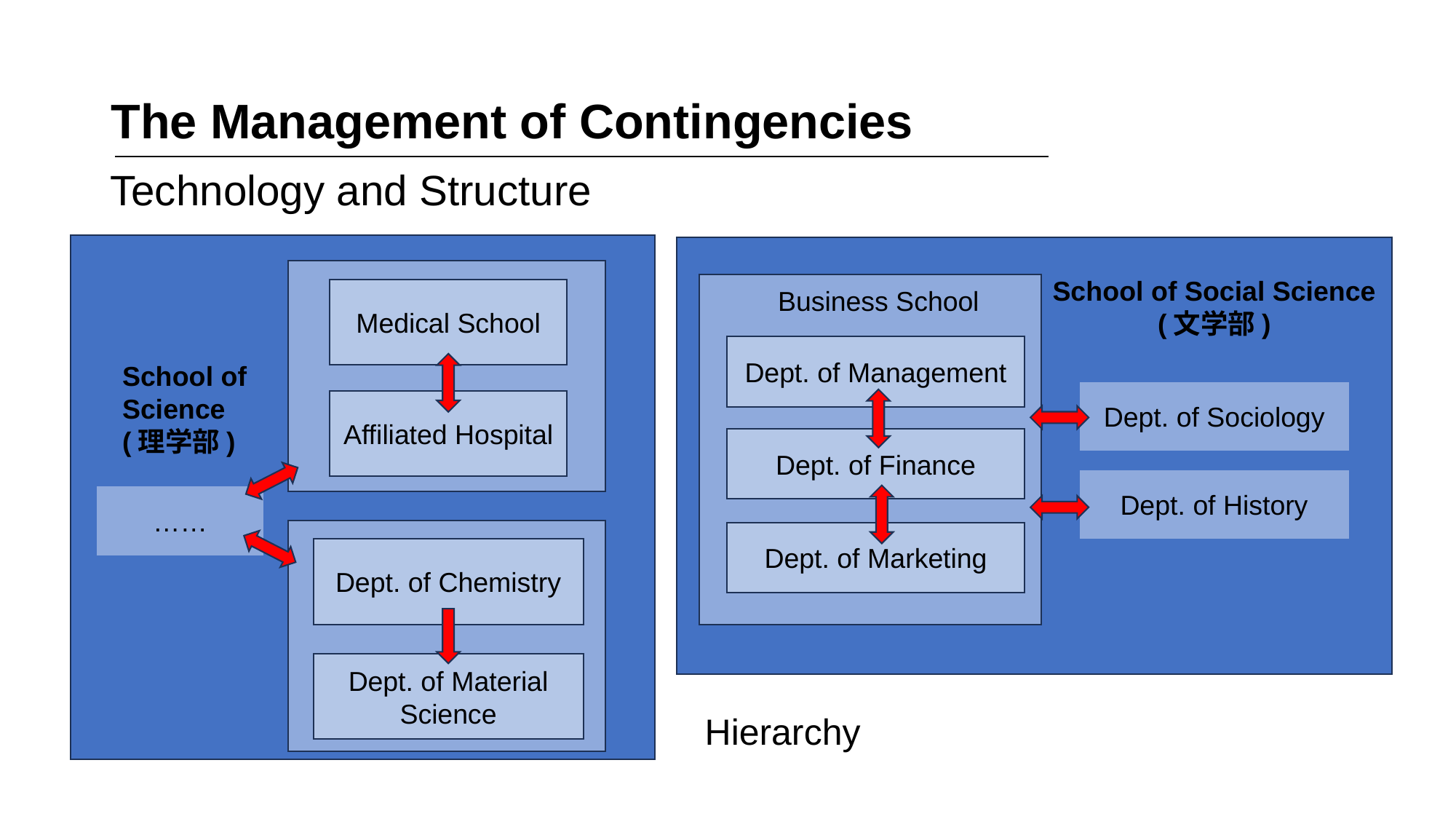

# The Management of Contingencies
Technology and Structure

School of Social Science
(文学部)

Business School
Medical School
Dept. of Management
School of
Science
(理学部)

Dept. of Sociology
Dept. of Sociology

Affiliated Hospital
Dept. of Finance

Dept. of History

……

Dept. of Marketing
Dept. of Chemistry

Dept. of Material Science
Hierarchy